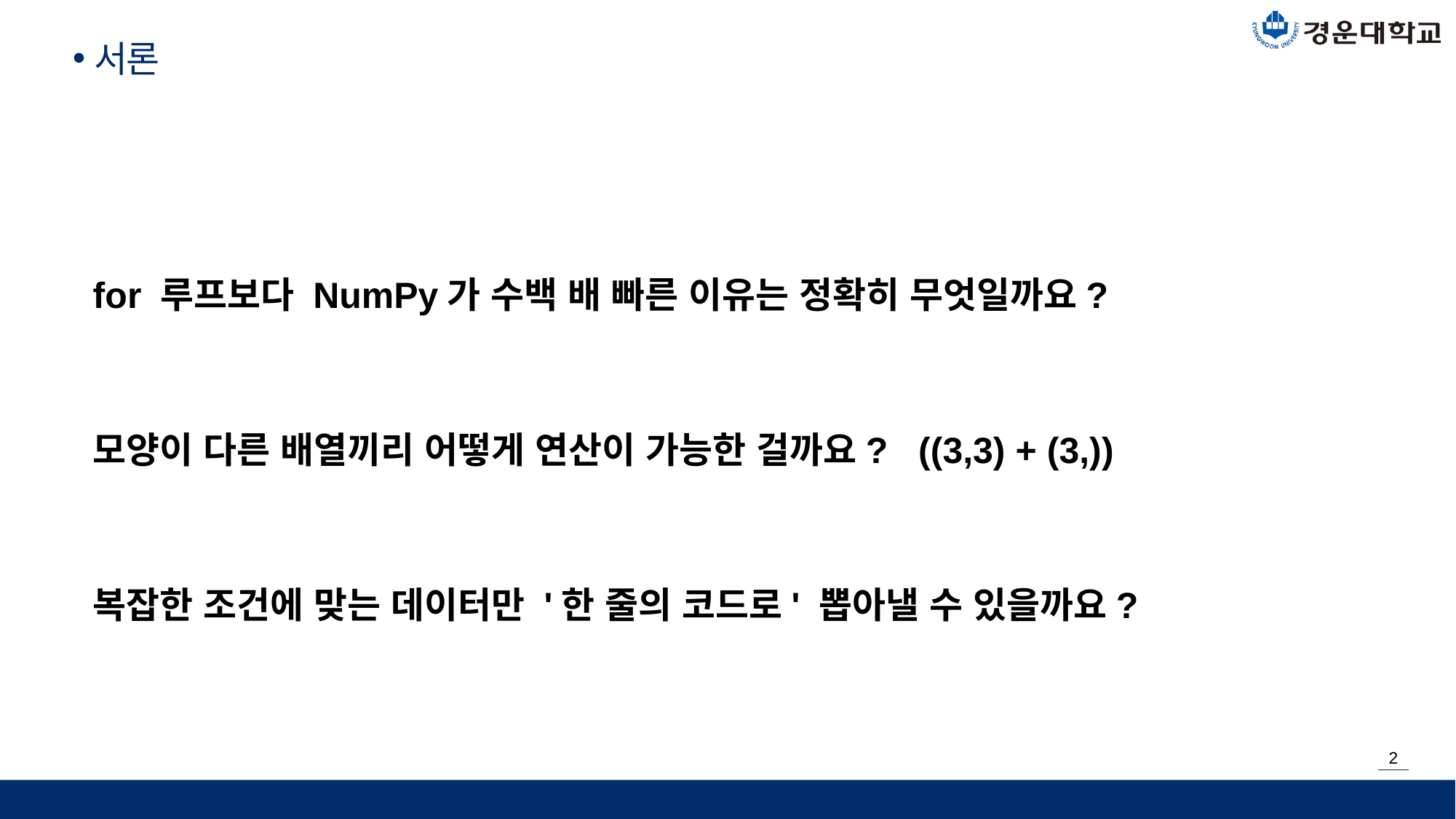

서론
for 루프보다 NumPy가 수백 배 빠른 이유는 정확히 무엇일까요?

모양이 다른 배열끼리 어떻게 연산이 가능한 걸까요?   ((3,3) + (3,))

복잡한 조건에 맞는 데이터만 '한 줄의 코드로' 뽑아낼 수 있을까요?